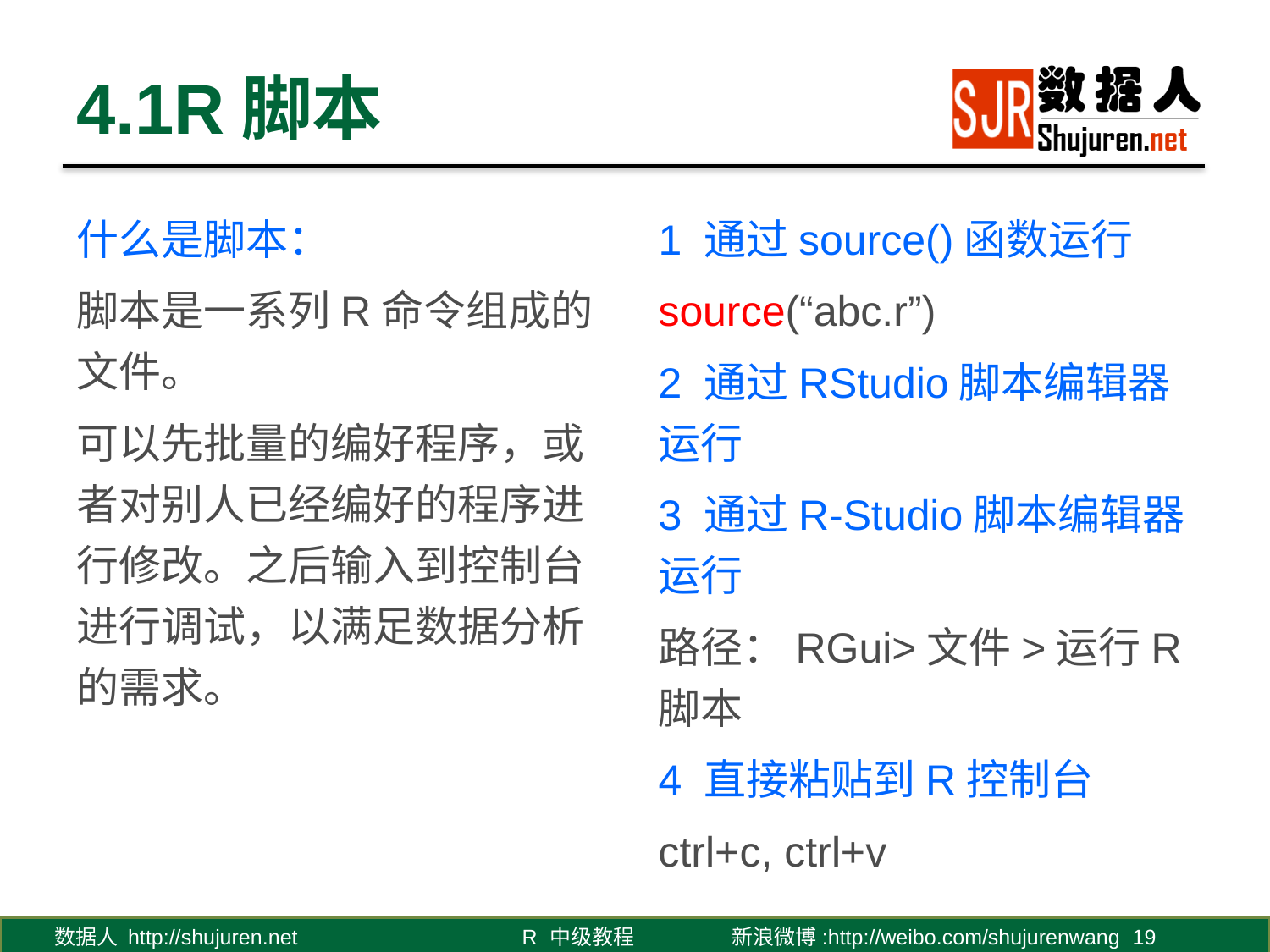

# 4.1R脚本
什么是脚本：
脚本是一系列R命令组成的文件。
可以先批量的编好程序，或者对别人已经编好的程序进行修改。之后输入到控制台进行调试，以满足数据分析的需求。
1 通过source()函数运行
source(“abc.r”)
2 通过RStudio脚本编辑器运行
3 通过R-Studio脚本编辑器运行
路径：RGui>文件>运行R脚本
4 直接粘贴到R控制台
ctrl+c, ctrl+v